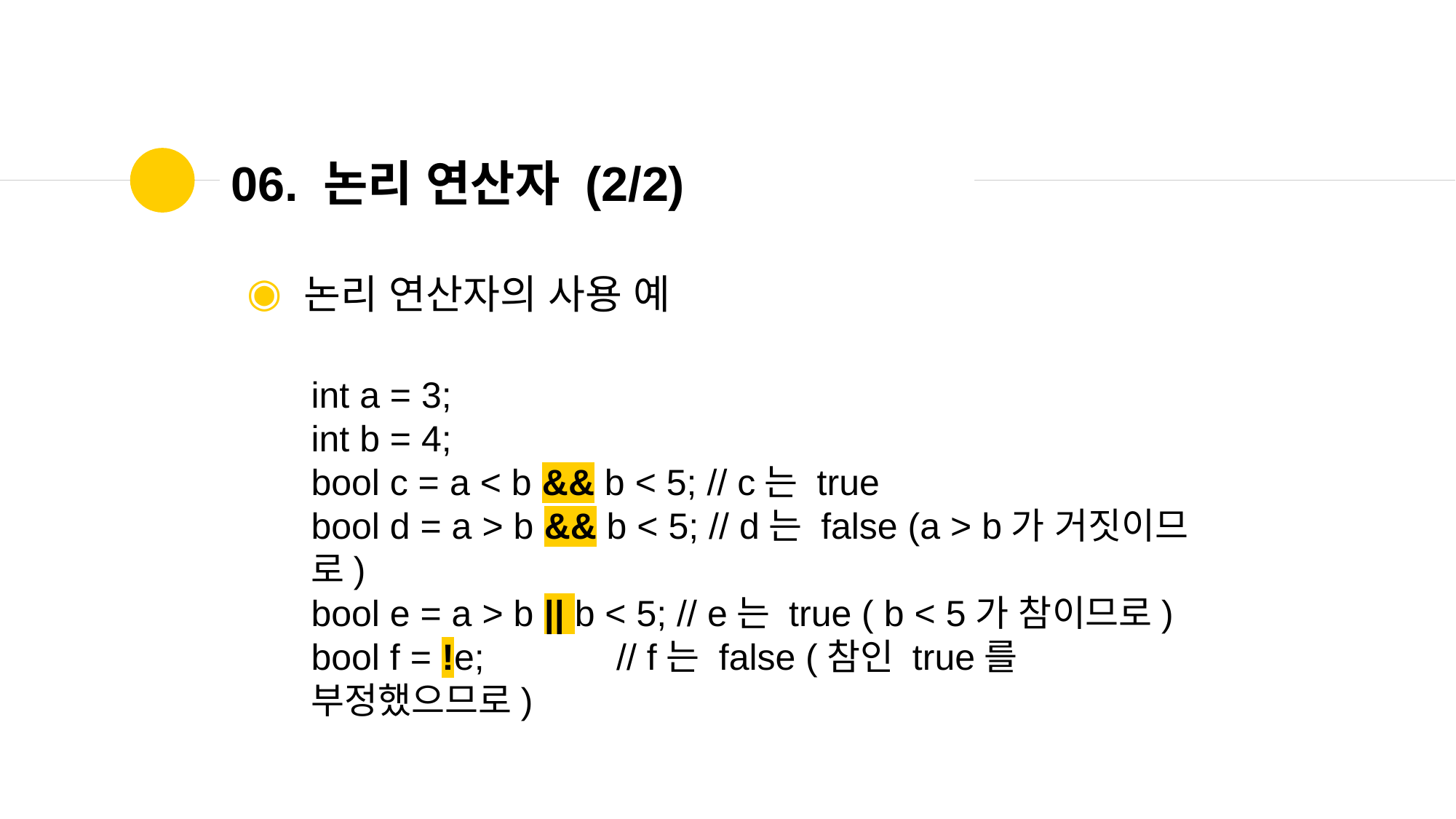

# 06. 논리 연산자 (2/2)
논리 연산자의 사용 예
int a = 3;
int b = 4;
bool c = a < b && b < 5; // c는 true
bool d = a > b && b < 5; // d는 false (a > b가 거짓이므로)
bool e = a > b || b < 5; // e는 true ( b < 5가 참이므로)
bool f = !e;             // f는 false (참인 true를 부정했으므로)